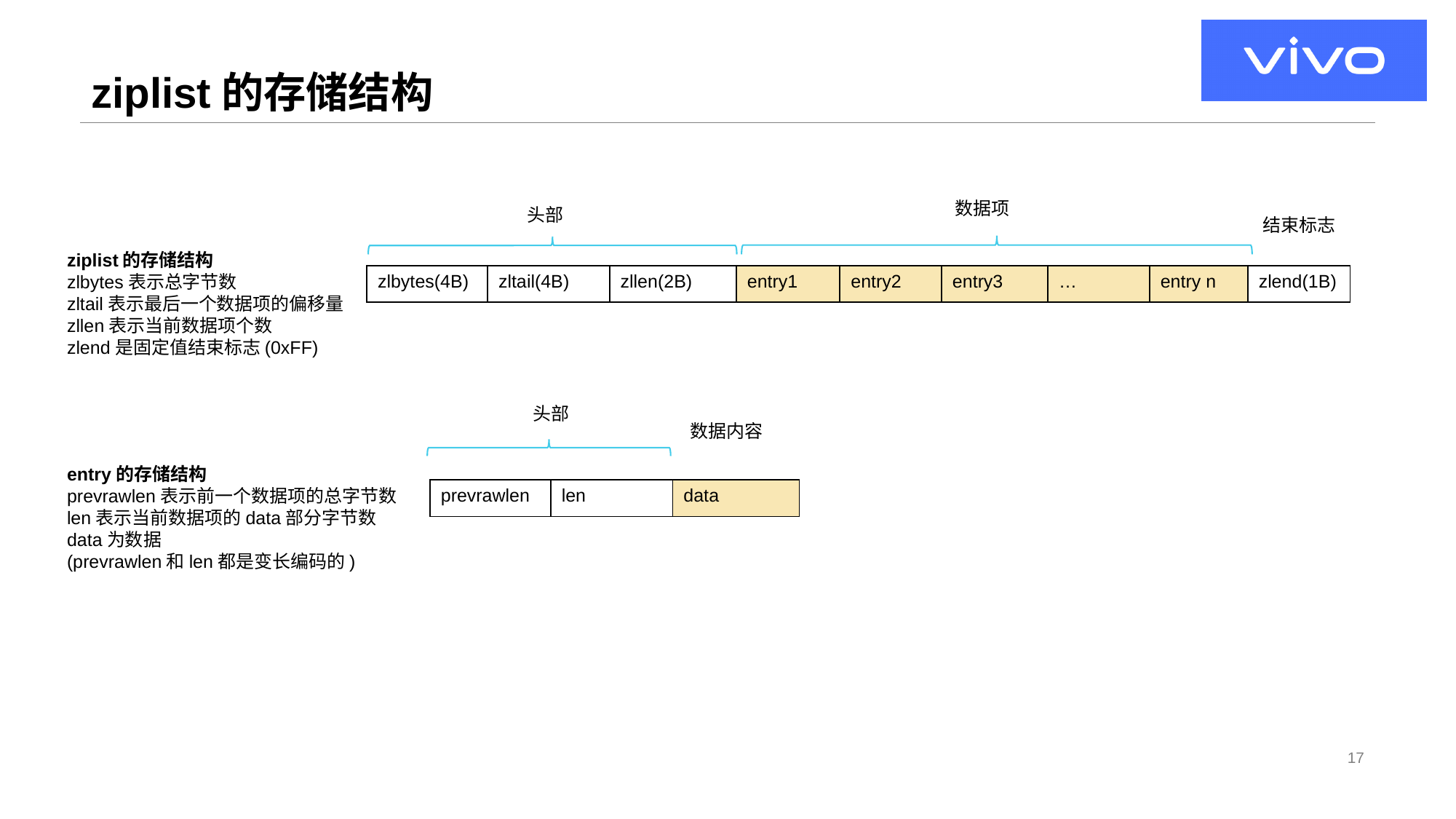

# ziplist的存储结构

数据项
头部
结束标志
ziplist的存储结构
zlbytes表示总字节数
zltail表示最后一个数据项的偏移量
zllen表示当前数据项个数
zlend是固定值结束标志(0xFF)
| zlbytes(4B) | zltail(4B) | zllen(2B) | entry1 | entry2 | entry3 | … | entry n | zlend(1B) |
| --- | --- | --- | --- | --- | --- | --- | --- | --- |

头部
数据内容
entry的存储结构
prevrawlen表示前一个数据项的总字节数
len表示当前数据项的data部分字节数
data为数据
(prevrawlen和len都是变长编码的)
| prevrawlen | len | data |
| --- | --- | --- |
17